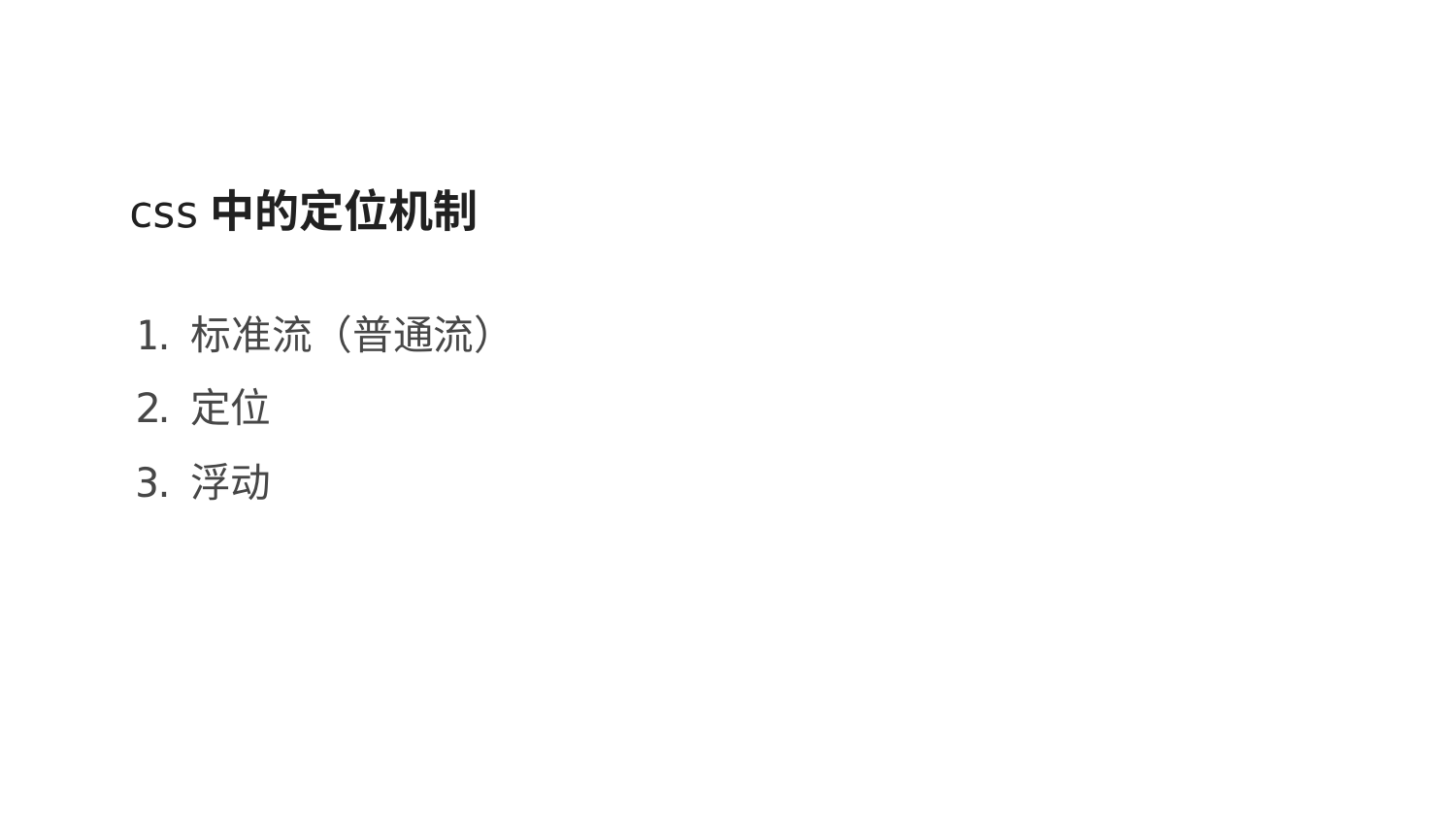

css中的定位机制
1. 标准流（普通流）

2. 定位

3. 浮动